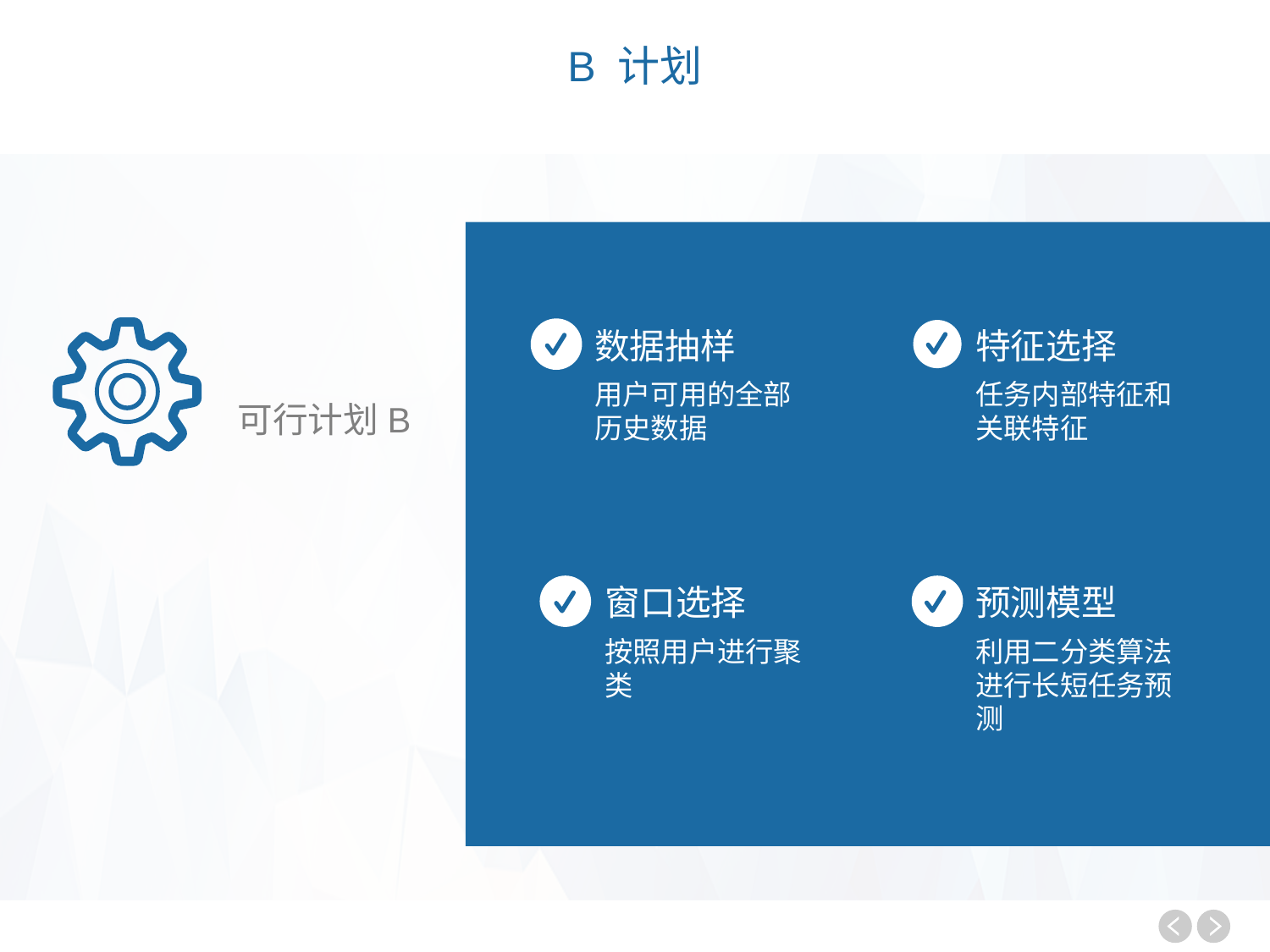

B 计划

数据抽样

用户可用的全部历史数据
特征选择

任务内部特征和关联特征
可行计划B

窗口选择

按照用户进行聚类
预测模型

利用二分类算法进行长短任务预测